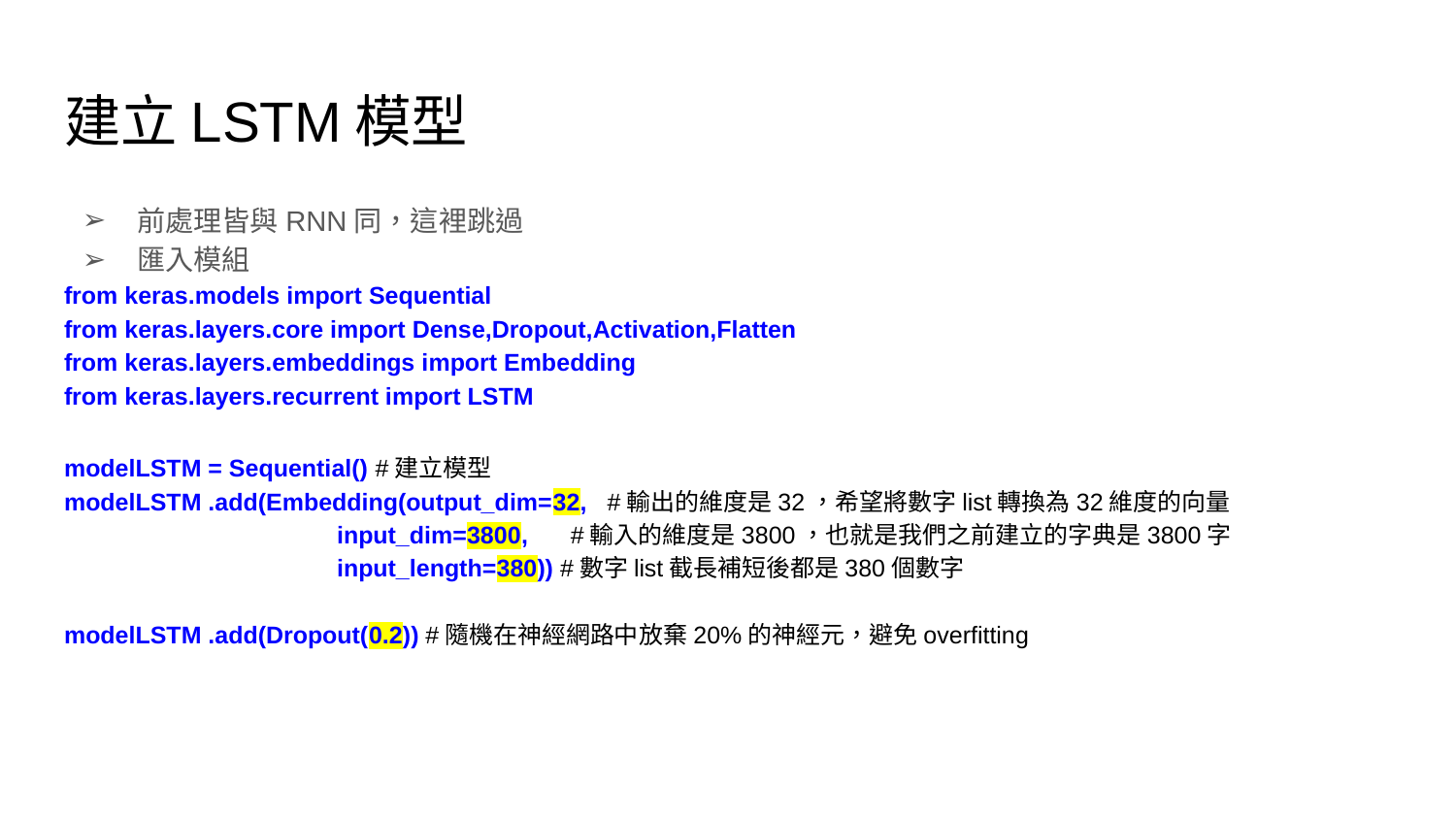

# 建立LSTM模型

前處理皆與RNN同，這裡跳過
匯入模組
from keras.models import Sequential
from keras.layers.core import Dense,Dropout,Activation,Flatten
from keras.layers.embeddings import Embedding
from keras.layers.recurrent import LSTM

modelLSTM = Sequential() #建立模型
modelLSTM .add(Embedding(output_dim=32,   #輸出的維度是32，希望將數字list轉換為32維度的向量
　　input_dim=3800, 　#輸入的維度是3800，也就是我們之前建立的字典是3800字
　　input_length=380)) #數字list截長補短後都是380個數字

modelLSTM .add(Dropout(0.2)) #隨機在神經網路中放棄20%的神經元，避免overfitting